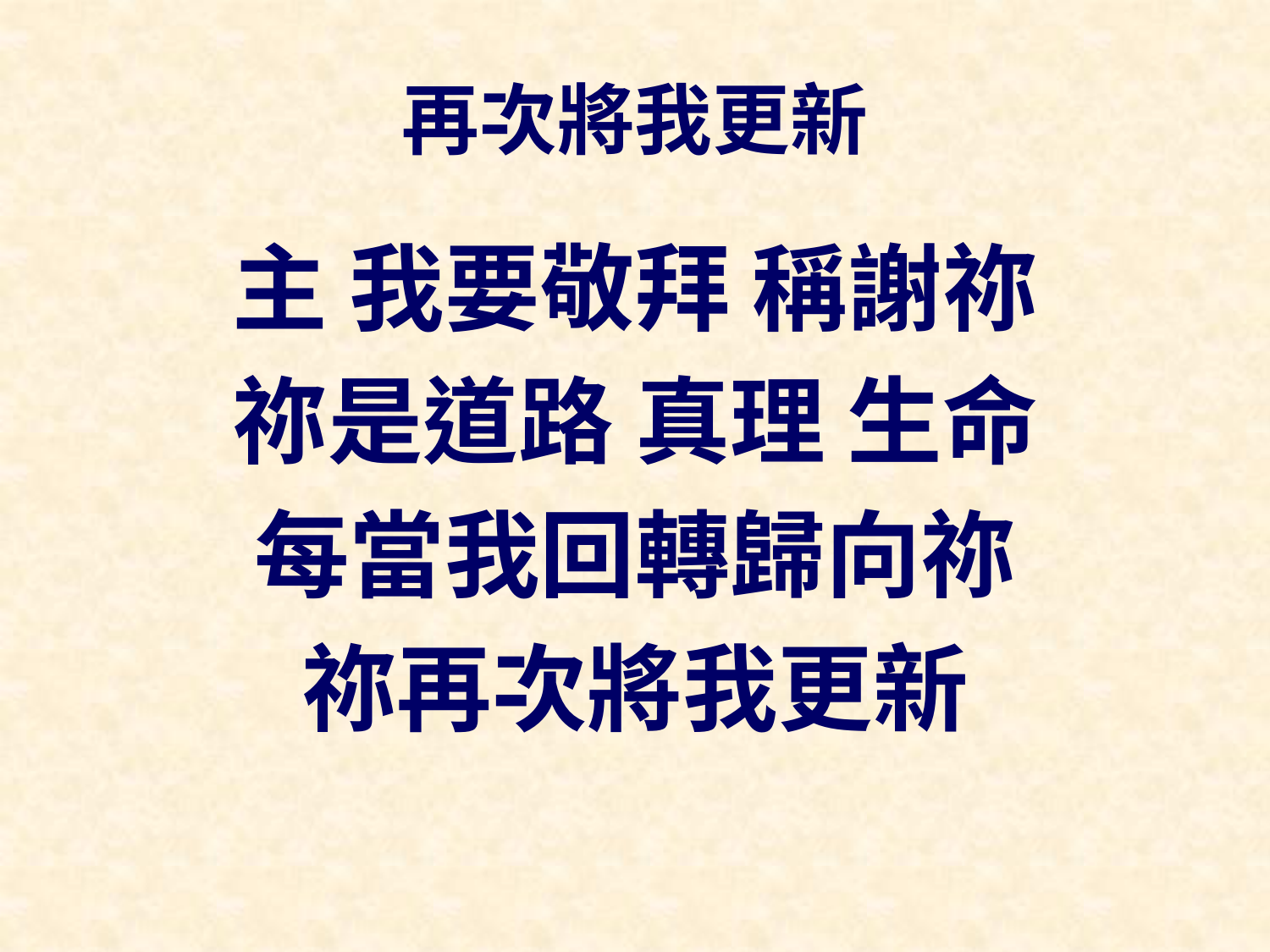

# 再次將我更新
主 我要敬拜 稱謝祢
祢是道路 真理 生命
每當我回轉歸向祢
祢再次將我更新